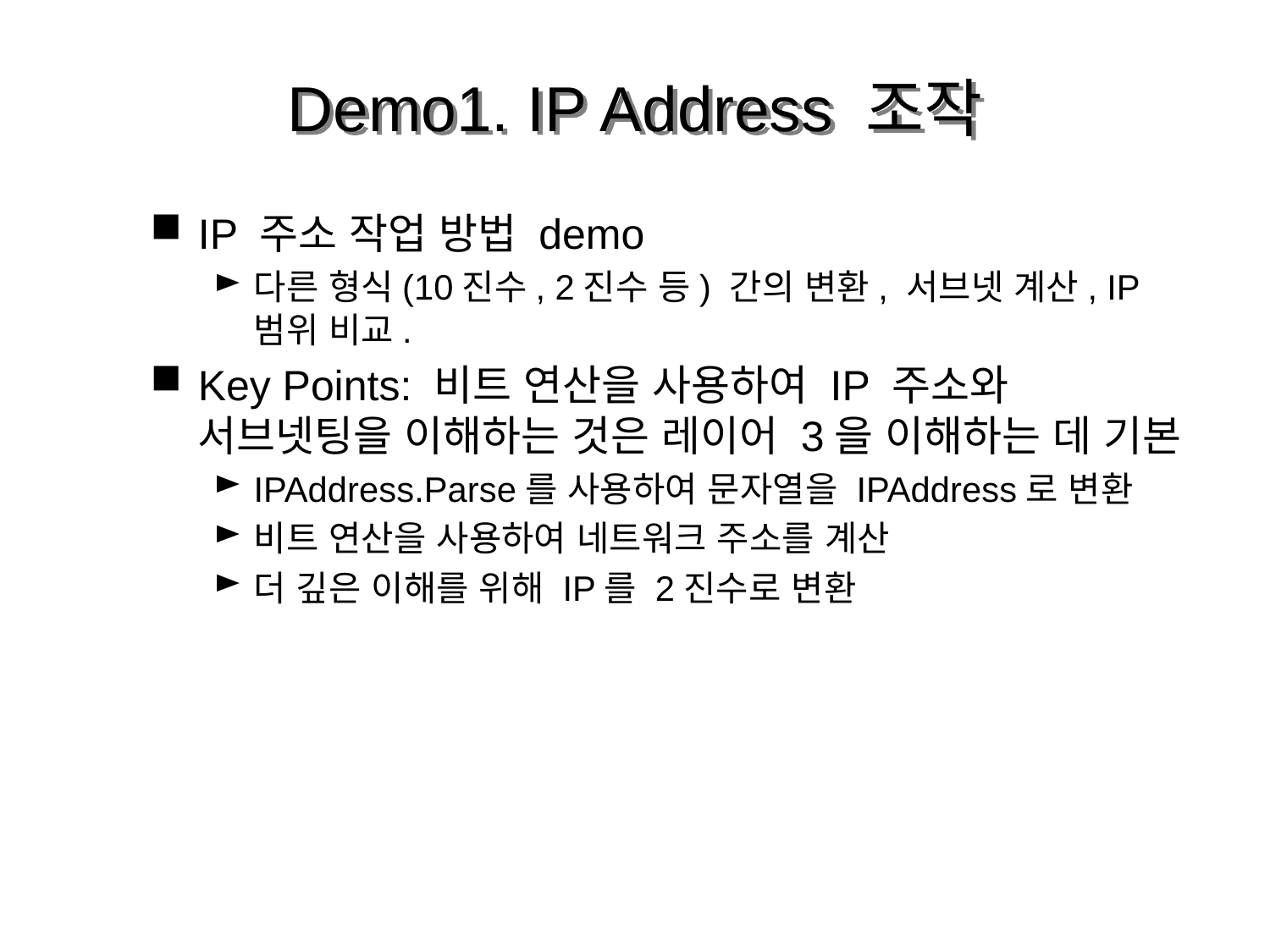

# Demo1. IP Address 조작
IP 주소 작업 방법 demo
다른 형식(10진수, 2진수 등) 간의 변환, 서브넷 계산, IP 범위 비교.
Key Points: 비트 연산을 사용하여 IP 주소와 서브넷팅을 이해하는 것은 레이어 3을 이해하는 데 기본
IPAddress.Parse를 사용하여 문자열을 IPAddress로 변환
비트 연산을 사용하여 네트워크 주소를 계산
더 깊은 이해를 위해 IP를 2진수로 변환
38